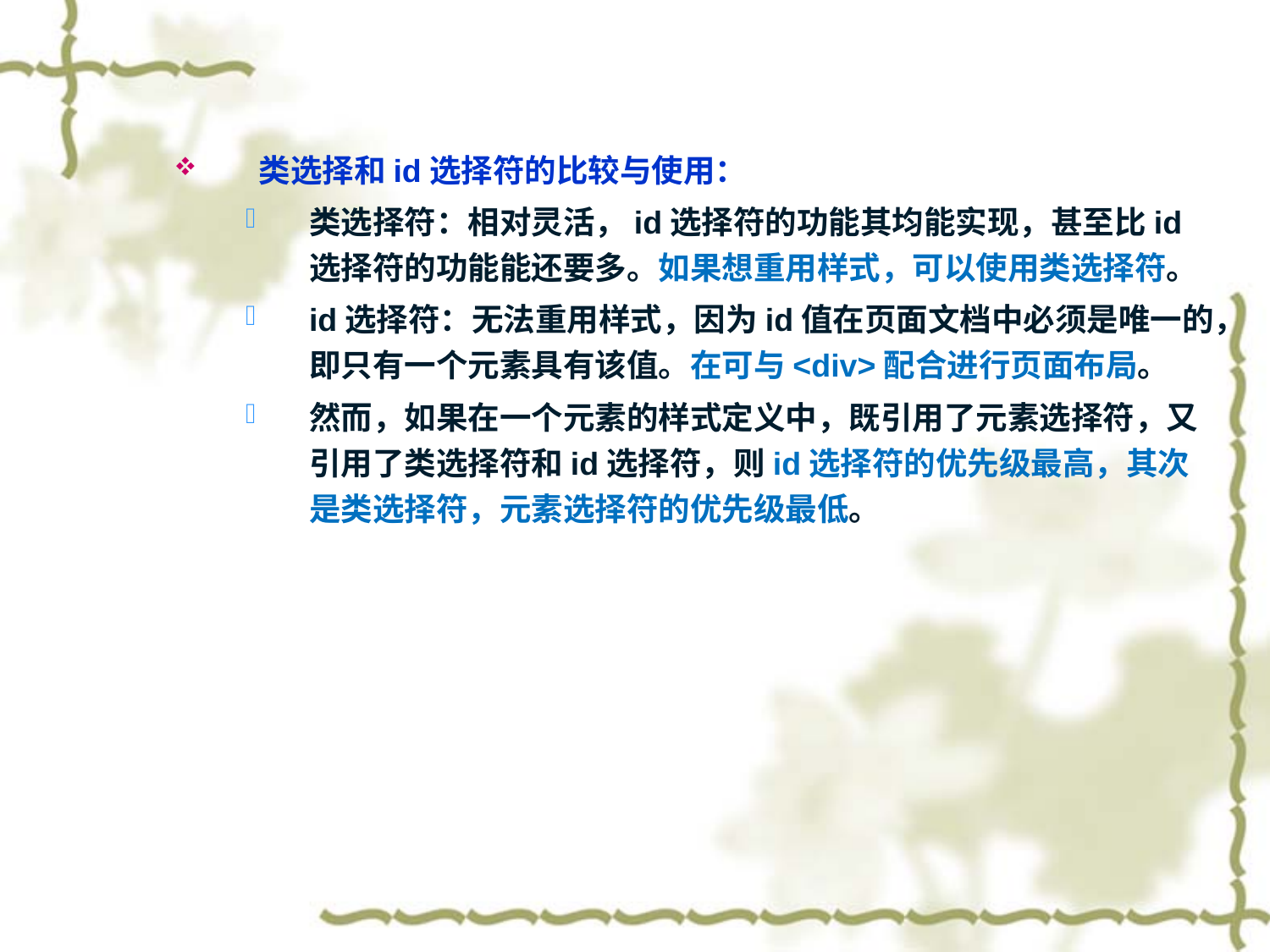

类选择和id选择符的比较与使用：
类选择符：相对灵活，id选择符的功能其均能实现，甚至比id选择符的功能能还要多。如果想重用样式，可以使用类选择符。
id选择符：无法重用样式，因为id值在页面文档中必须是唯一的，即只有一个元素具有该值。在可与<div>配合进行页面布局。
然而，如果在一个元素的样式定义中，既引用了元素选择符，又引用了类选择符和id选择符，则id选择符的优先级最高，其次是类选择符，元素选择符的优先级最低。